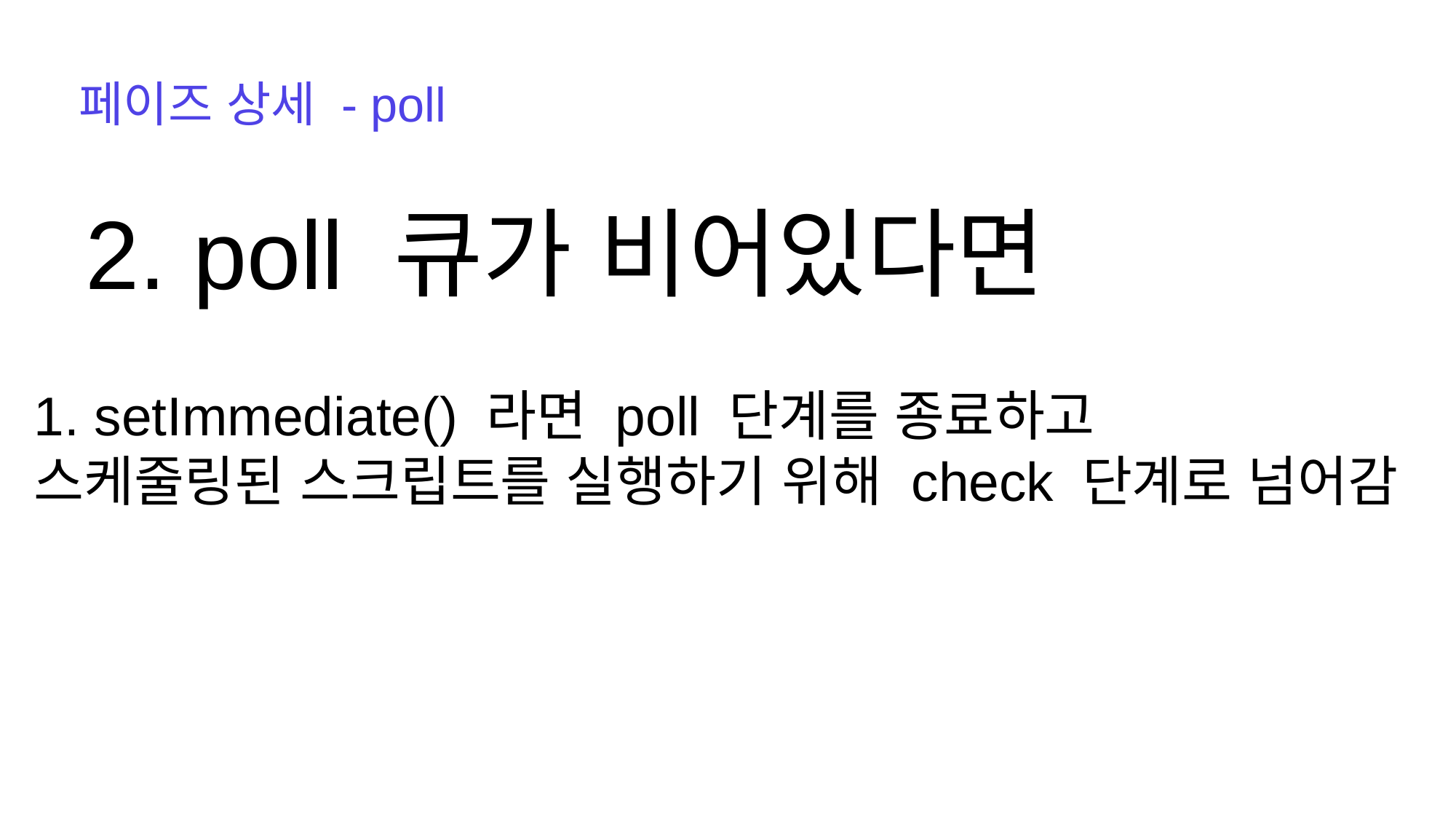

페이즈 상세 - poll
2. poll 큐가 비어있다면
1. setImmediate() 라면 poll 단계를 종료하고
스케줄링된 스크립트를 실행하기 위해 check 단계로 넘어감